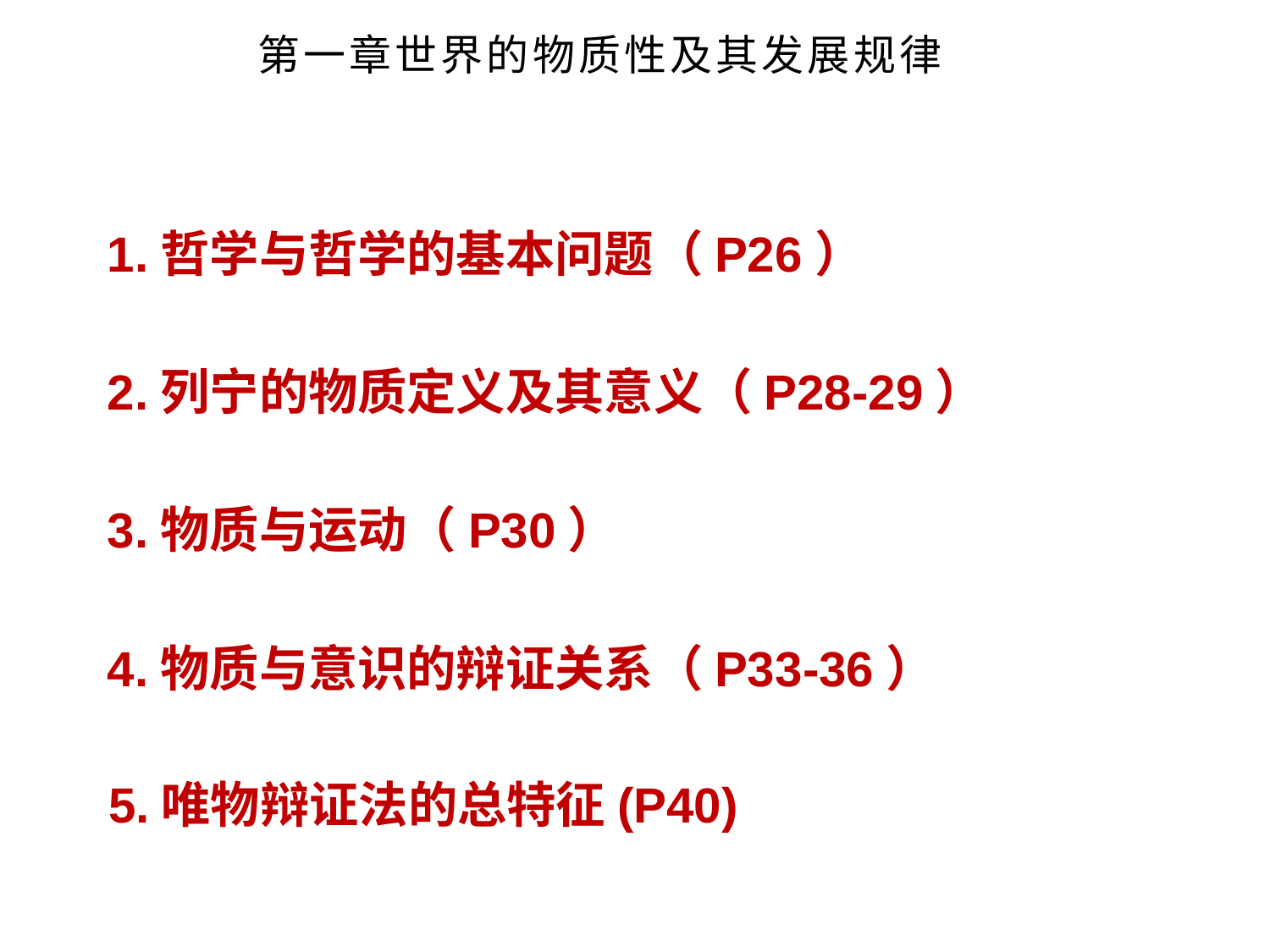

第一章世界的物质性及其发展规律
1.哲学与哲学的基本问题（P26）

2.列宁的物质定义及其意义（P28-29）

3.物质与运动（P30）

4.物质与意识的辩证关系（P33-36）
5.唯物辩证法的总特征(P40)